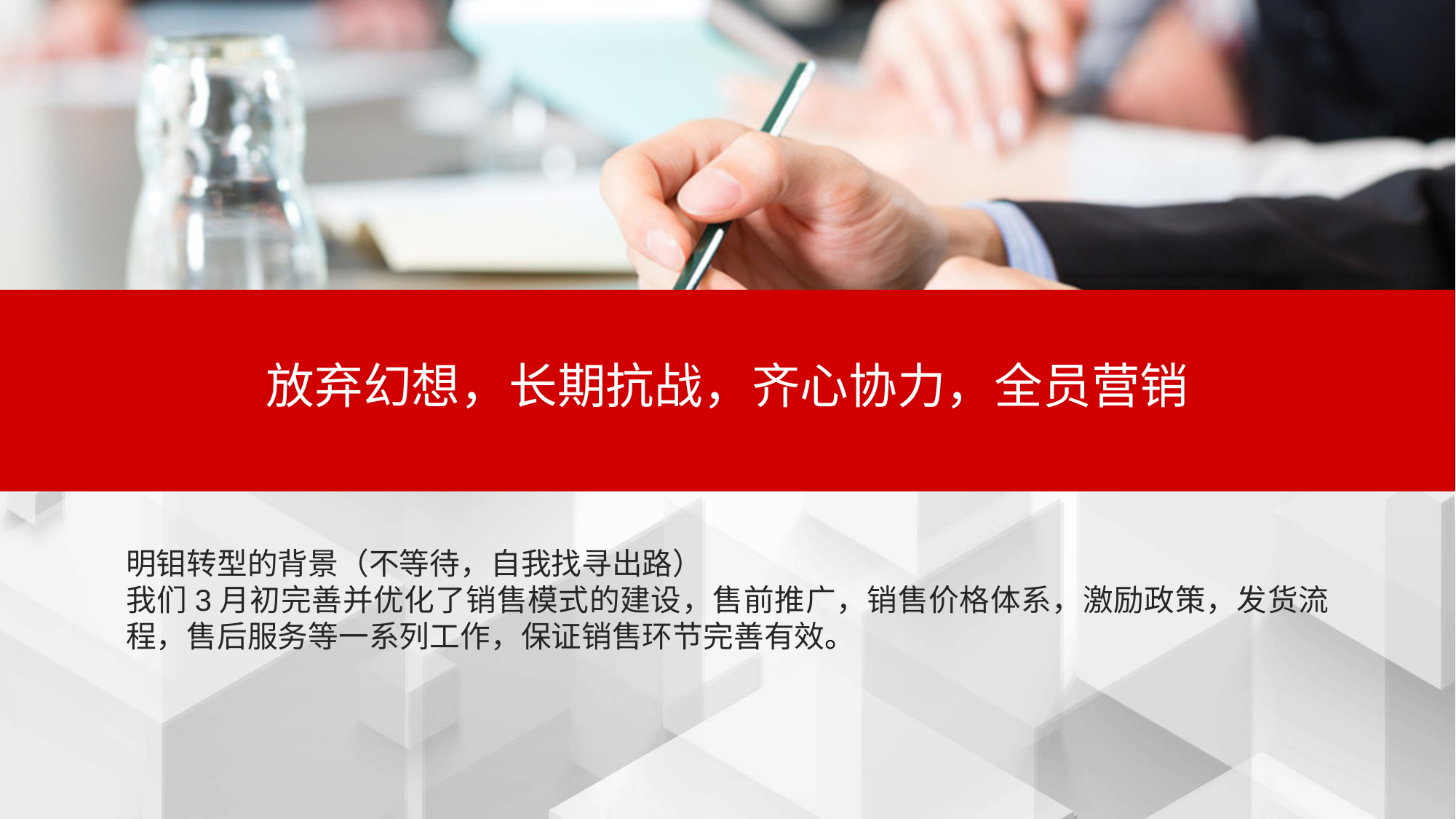

放弃幻想，长期抗战，齐心协力，全员营销
明钼转型的背景（不等待，自我找寻出路）
我们3月初完善并优化了销售模式的建设，售前推广，销售价格体系，激励政策，发货流程，售后服务等一系列工作，保证销售环节完善有效。